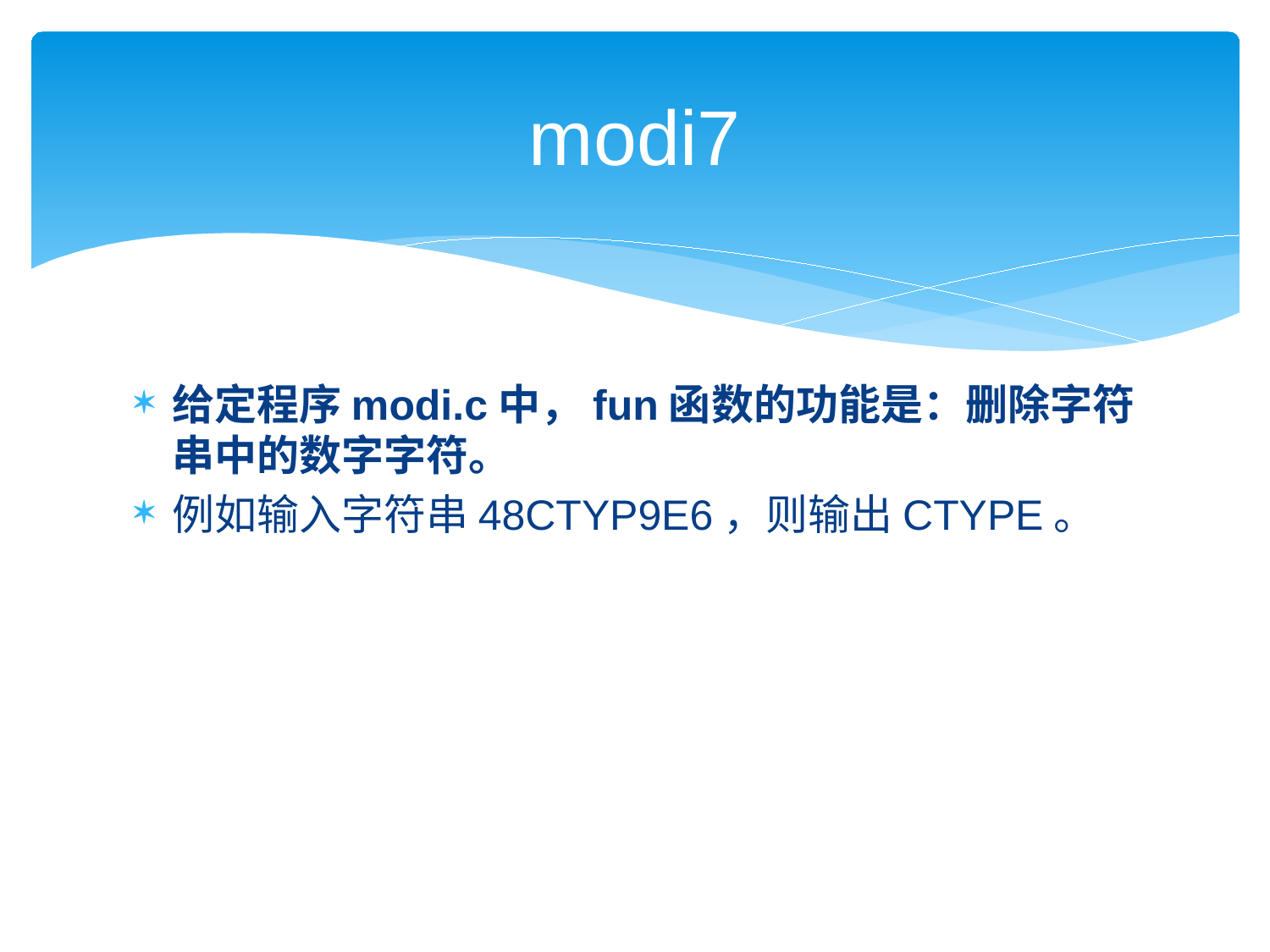

# modi7
给定程序modi.c中，fun函数的功能是：删除字符串中的数字字符。
例如输入字符串48CTYP9E6，则输出CTYPE。